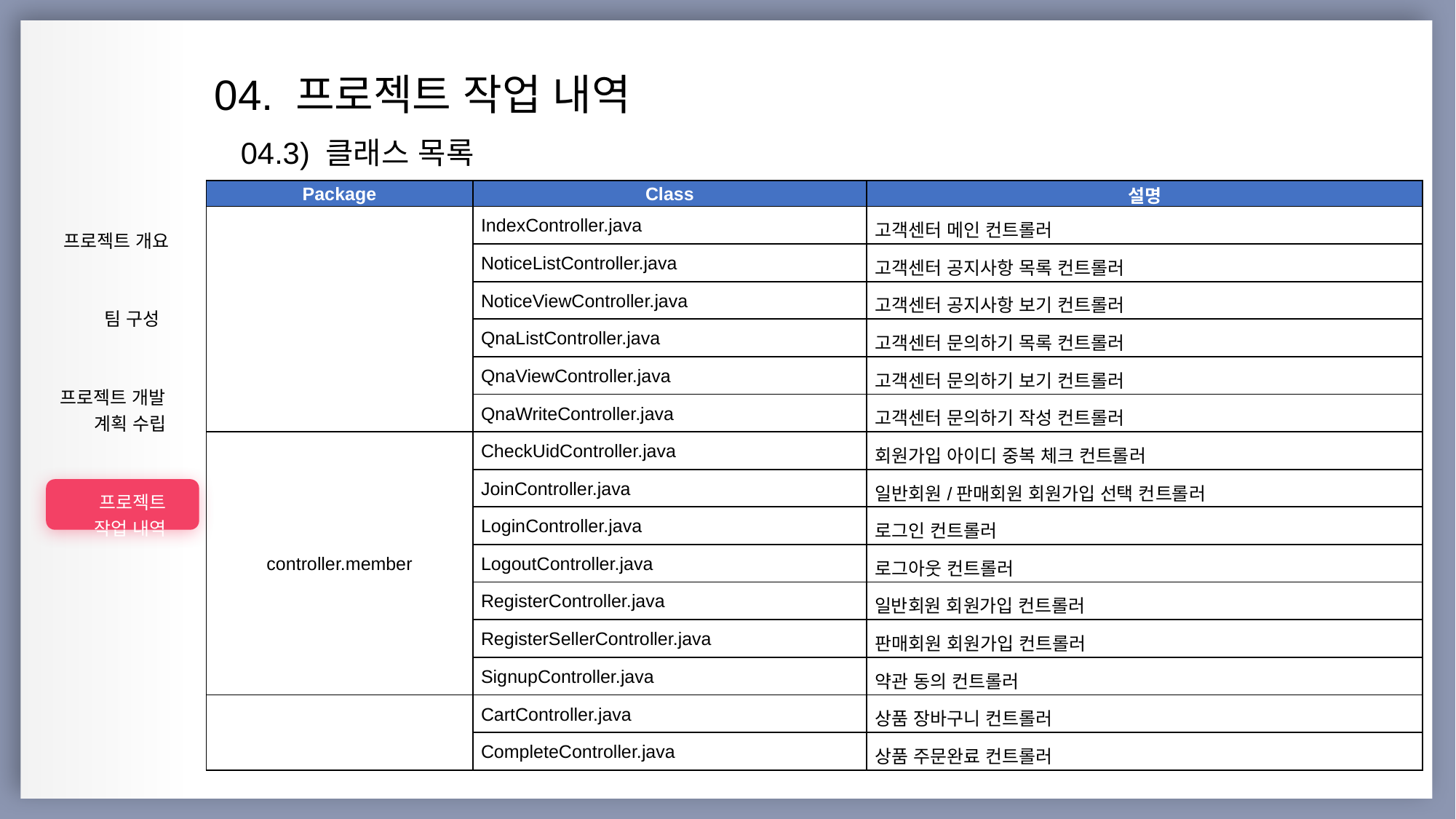

04. 프로젝트 작업 내역
04.3) 클래스 목록
|  |
| --- |
| 프로젝트 개요 |
| 팀 구성 |
| 프로젝트 개발 계획 수립 |
| 프로젝트 작업 내역 |
|  |
|  |
|  |
|  |
| Package | Class | 설명 |
| --- | --- | --- |
|  | IndexController.java | 고객센터 메인 컨트롤러 |
|  | NoticeListController.java | 고객센터 공지사항 목록 컨트롤러 |
|  | NoticeViewController.java | 고객센터 공지사항 보기 컨트롤러 |
|  | QnaListController.java | 고객센터 문의하기 목록 컨트롤러 |
|  | QnaViewController.java | 고객센터 문의하기 보기 컨트롤러 |
|  | QnaWriteController.java | 고객센터 문의하기 작성 컨트롤러 |
| controller.member | CheckUidController.java | 회원가입 아이디 중복 체크 컨트롤러 |
|  | JoinController.java | 일반회원/판매회원 회원가입 선택 컨트롤러 |
|  | LoginController.java | 로그인 컨트롤러 |
|  | LogoutController.java | 로그아웃 컨트롤러 |
|  | RegisterController.java | 일반회원 회원가입 컨트롤러 |
|  | RegisterSellerController.java | 판매회원 회원가입 컨트롤러 |
|  | SignupController.java | 약관 동의 컨트롤러 |
|  | CartController.java | 상품 장바구니 컨트롤러 |
|  | CompleteController.java | 상품 주문완료 컨트롤러 |